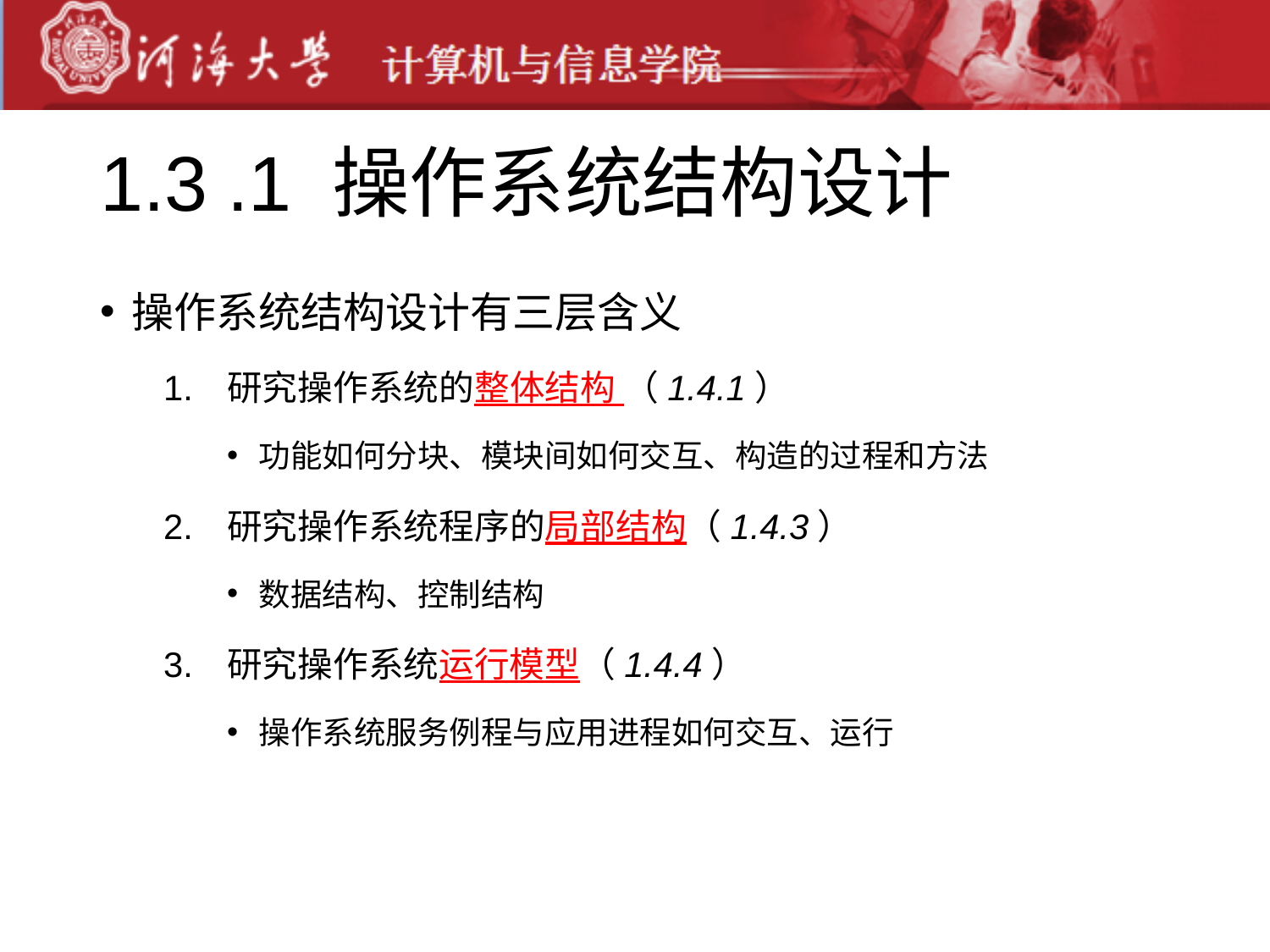

# 1.3	.1 操作系统结构设计
操作系统结构设计有三层含义
研究操作系统的整体结构 （1.4.1）
功能如何分块、模块间如何交互、构造的过程和方法
研究操作系统程序的局部结构（1.4.3）
数据结构、控制结构
研究操作系统运行模型（1.4.4）
操作系统服务例程与应用进程如何交互、运行